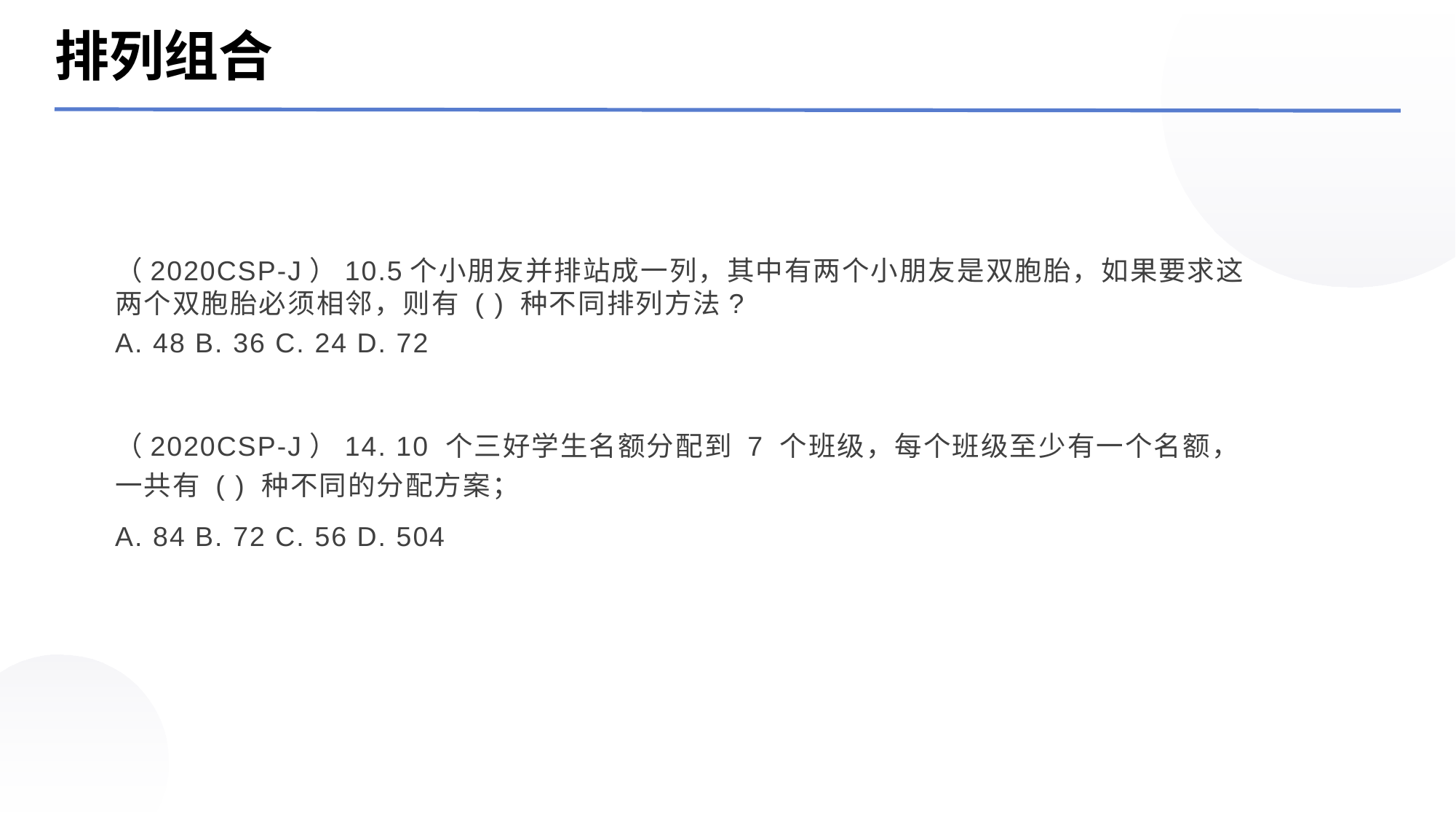

排列组合
（2020CSP-J）10.5个小朋友并排站成一列，其中有两个小朋友是双胞胎，如果要求这两个双胞胎必须相邻，则有 ( ) 种不同排列方法?
A. 48 B. 36 C. 24 D. 72

（2020CSP-J）14. 10 个三好学生名额分配到 7 个班级，每个班级至少有一个名额，一共有 ( ) 种不同的分配方案；
A. 84 B. 72 C. 56 D. 504